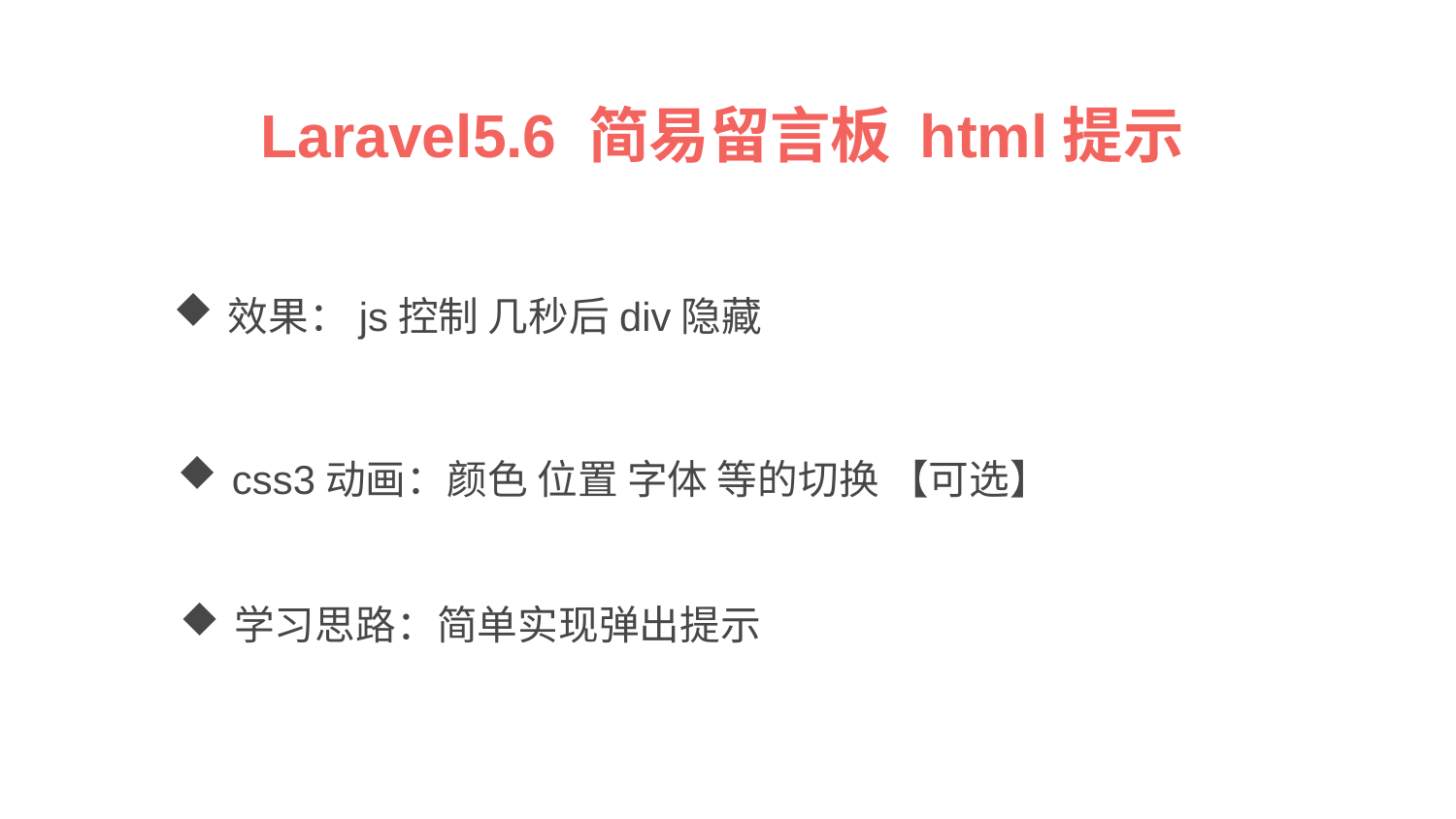

Laravel5.6 简易留言板 html提示
效果：js控制 几秒后div隐藏
css3动画：颜色 位置 字体 等的切换 【可选】
学习思路：简单实现弹出提示